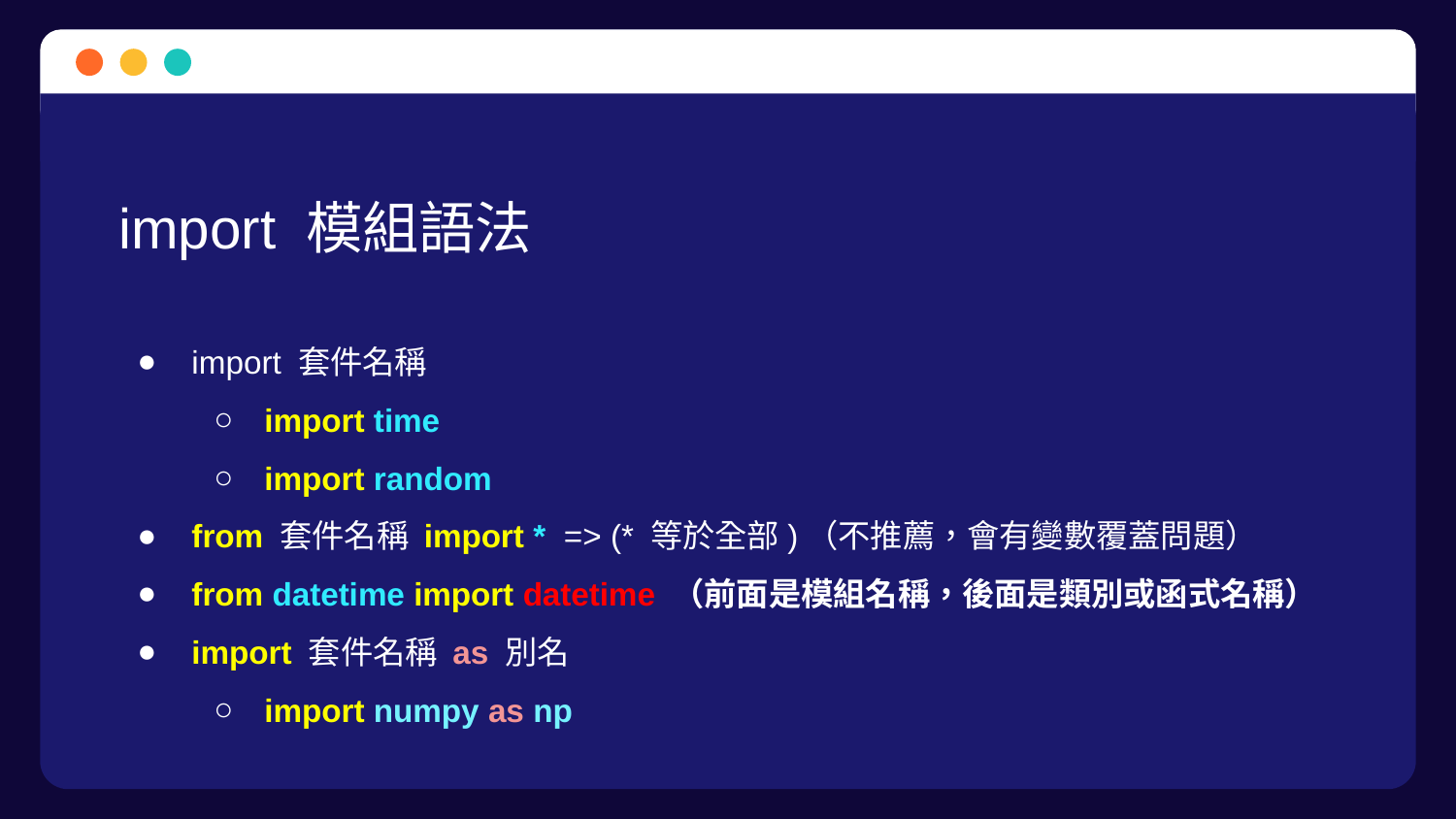

# import 模組語法
import 套件名稱
import time
import random
from 套件名稱 import *  => (* 等於全部)（不推薦，會有變數覆蓋問題）
from datetime import datetime （前面是模組名稱，後面是類別或函式名稱）
import 套件名稱 as 別名
import numpy as np